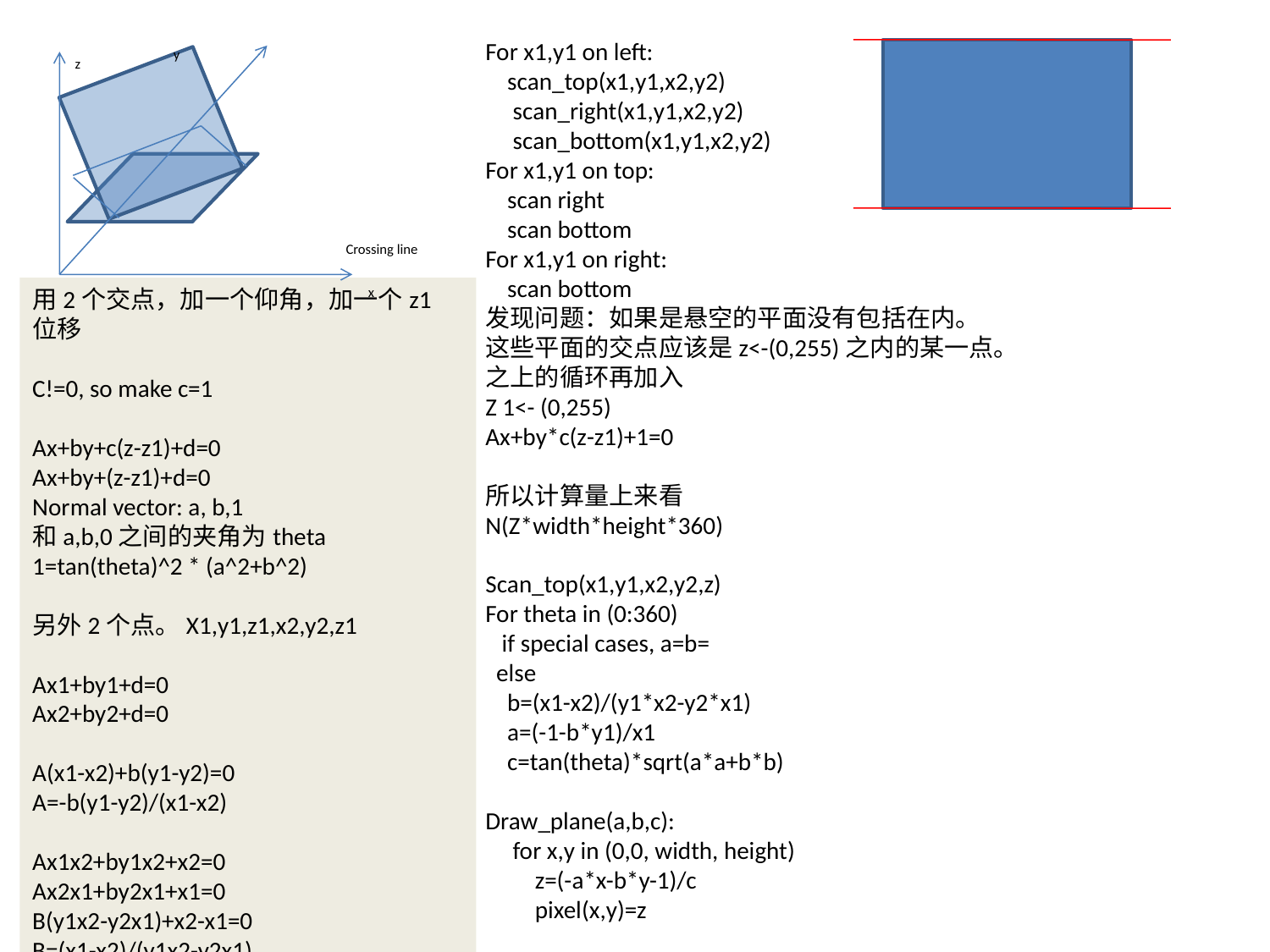

For x1,y1 on left:
    scan_top(x1,y1,x2,y2)
     scan_right(x1,y1,x2,y2)
     scan_bottom(x1,y1,x2,y2)
For x1,y1 on top:
    scan right
    scan bottom
For x1,y1 on right:
    scan bottom
发现问题：如果是悬空的平面没有包括在内。
这些平面的交点应该是z<-(0,255)之内的某一点。
之上的循环再加入
Z 1<- (0,255)
Ax+by*c(z-z1)+1=0

所以计算量上来看
N(Z*width*height*360)

Scan_top(x1,y1,x2,y2,z)
For theta in (0:360)
   if special cases, a=b=
  else
    b=(x1-x2)/(y1*x2-y2*x1)
    a=(-1-b*y1)/x1
    c=tan(theta)*sqrt(a*a+b*b)

Draw_plane(a,b,c):
     for x,y in (0,0, width, height)
         z=(-a*x-b*y-1)/c
         pixel(x,y)=z
y

z

Crossing line
x
用2个交点，加一个仰角，加一个z1
位移

C!=0, so make c=1

Ax+by+c(z-z1)+d=0
Ax+by+(z-z1)+d=0
Normal vector: a, b,1
和a,b,0之间的夹角为theta
1=tan(theta)^2 * (a^2+b^2)

另外2个点。X1,y1,z1,x2,y2,z1

Ax1+by1+d=0
Ax2+by2+d=0

A(x1-x2)+b(y1-y2)=0
A=-b(y1-y2)/(x1-x2)

Ax1x2+by1x2+x2=0
Ax2x1+by2x1+x1=0
B(y1x2-y2x1)+x2-x1=0
B=(x1-x2)/(y1x2-y2x1)
A=(-1-by1)/x1

or
Ax1y2+by1y2+y2=0
Ax2y1+by2y1+y1=0
A(x1y2-x2y1)+y2-y1=0
A=(y1-y2)/(x1y2-x2y1)
B=(-1-ax1)/y1

C=tan(theta)*sqrt(a*a+b*b)

If y1x2-y2x1==0: y1/y2=x1/x2, 也就是x1,y1,x2,y2，都在0,0线上
取0,0,z1
0+0+0+1=0???